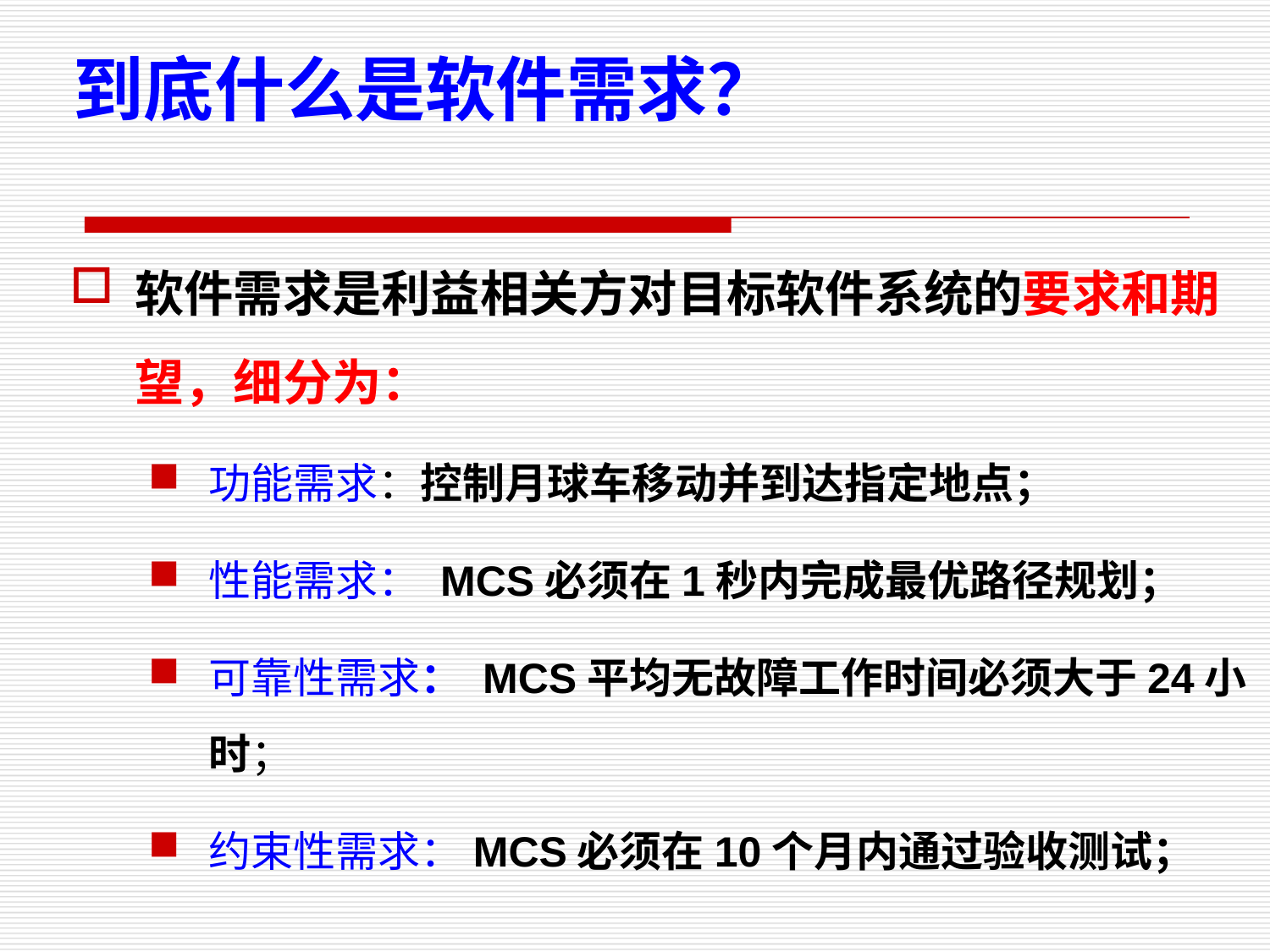

到底什么是软件需求？
软件需求是利益相关方对目标软件系统的要求和期望，细分为：
功能需求：控制月球车移动并到达指定地点；
性能需求： MCS必须在1秒内完成最优路径规划；
可靠性需求： MCS平均无故障工作时间必须大于24小时；
约束性需求：MCS必须在10个月内通过验收测试；